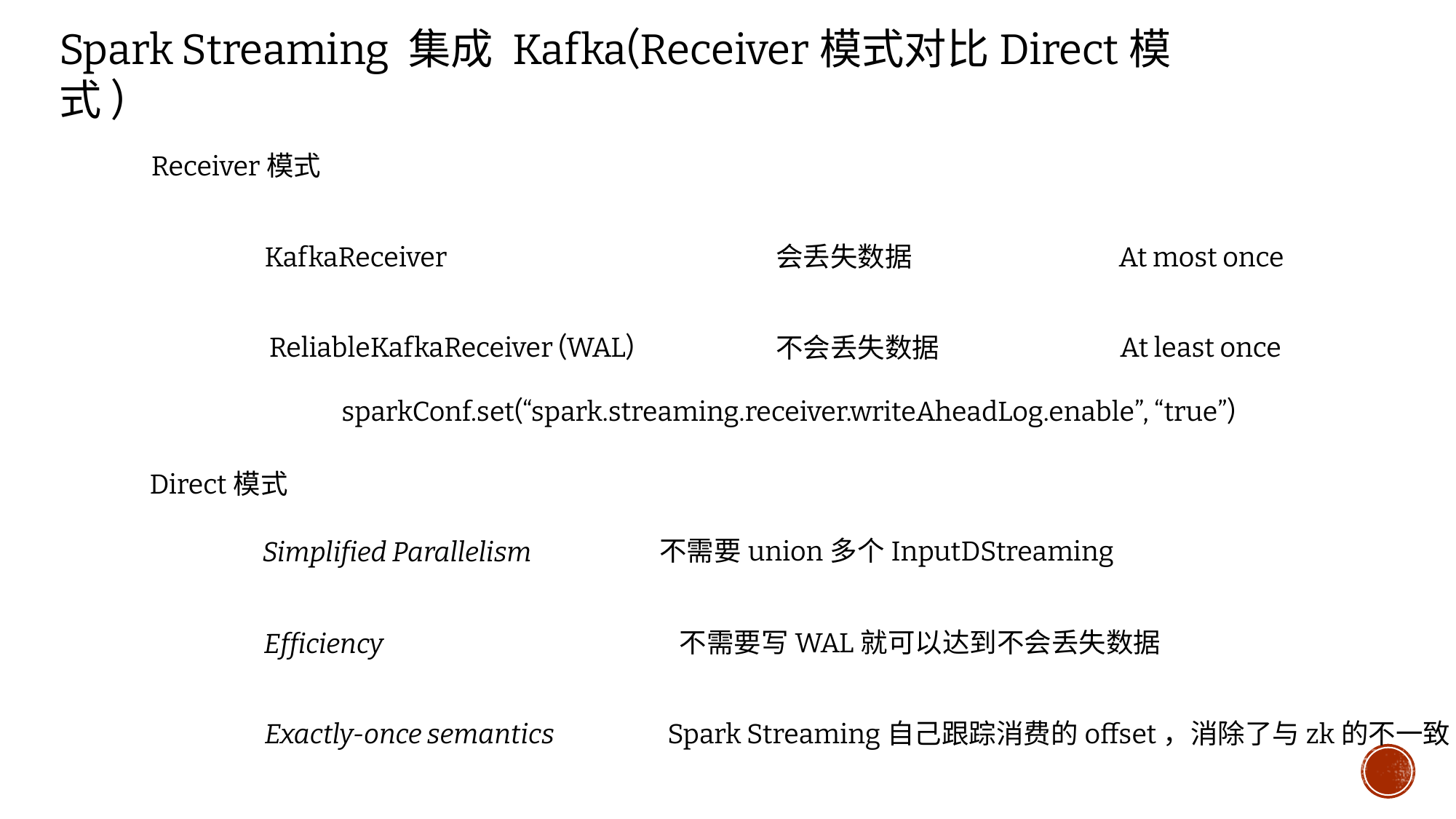

Spark Streaming 集成 Kafka(Receiver模式对比Direct模式)
Receiver模式
KafkaReceiver
会丢失数据
At most once
ReliableKafkaReceiver (WAL)
At least once
不会丢失数据
sparkConf.set(“spark.streaming.receiver.writeAheadLog.enable”, “true”)
Direct模式
不需要union多个InputDStreaming
Simplified Parallelism
不需要写WAL就可以达到不会丢失数据
Efficiency
Exactly-once semantics
Spark Streaming自己跟踪消费的offset，消除了与zk的不一致